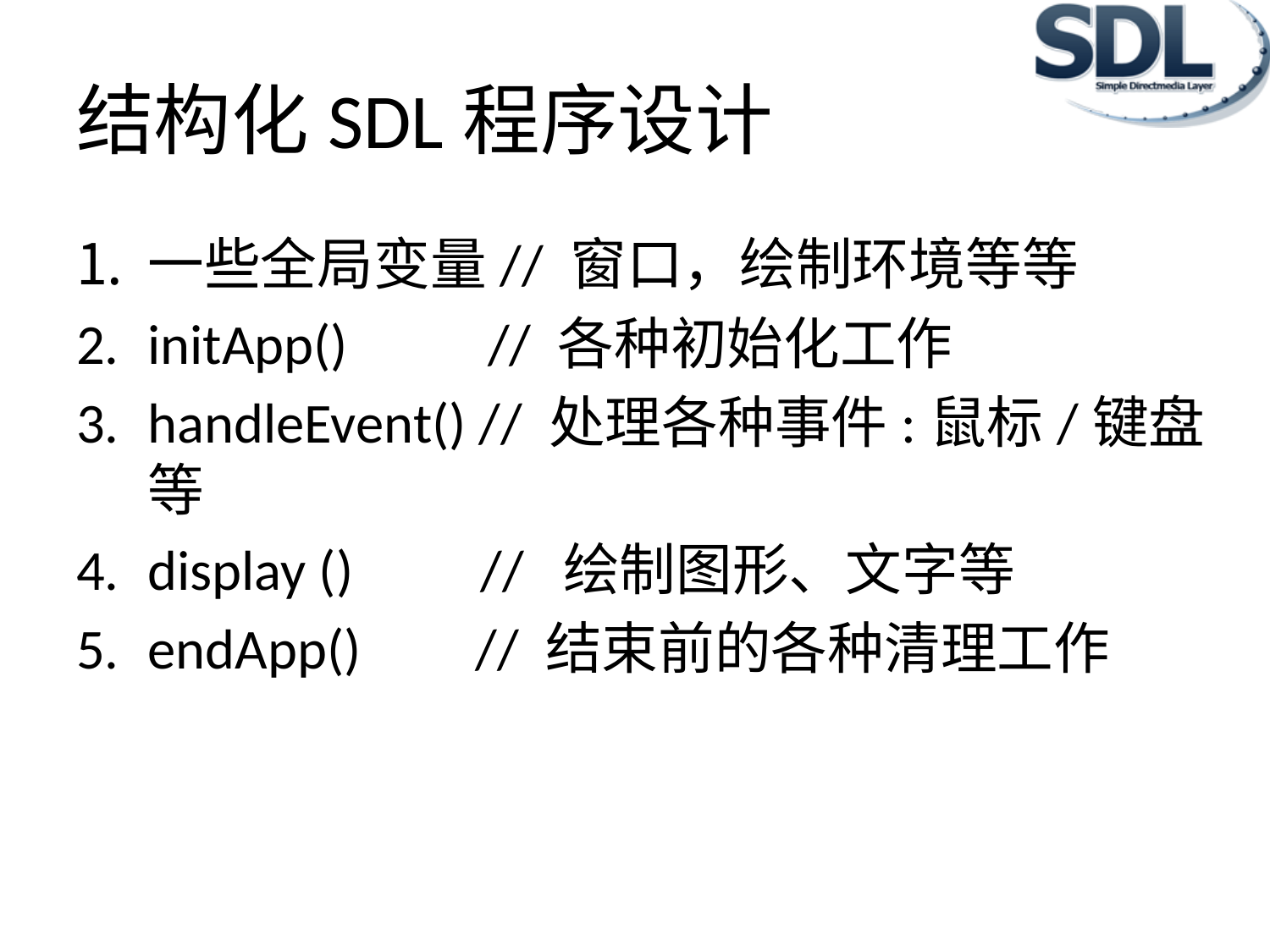

# 结构化SDL程序设计
一些全局变量// 窗口，绘制环境等等
initApp()           // 各种初始化工作
handleEvent() // 处理各种事件:鼠标/键盘等
display ()          //  绘制图形、文字等
endApp()         // 结束前的各种清理工作